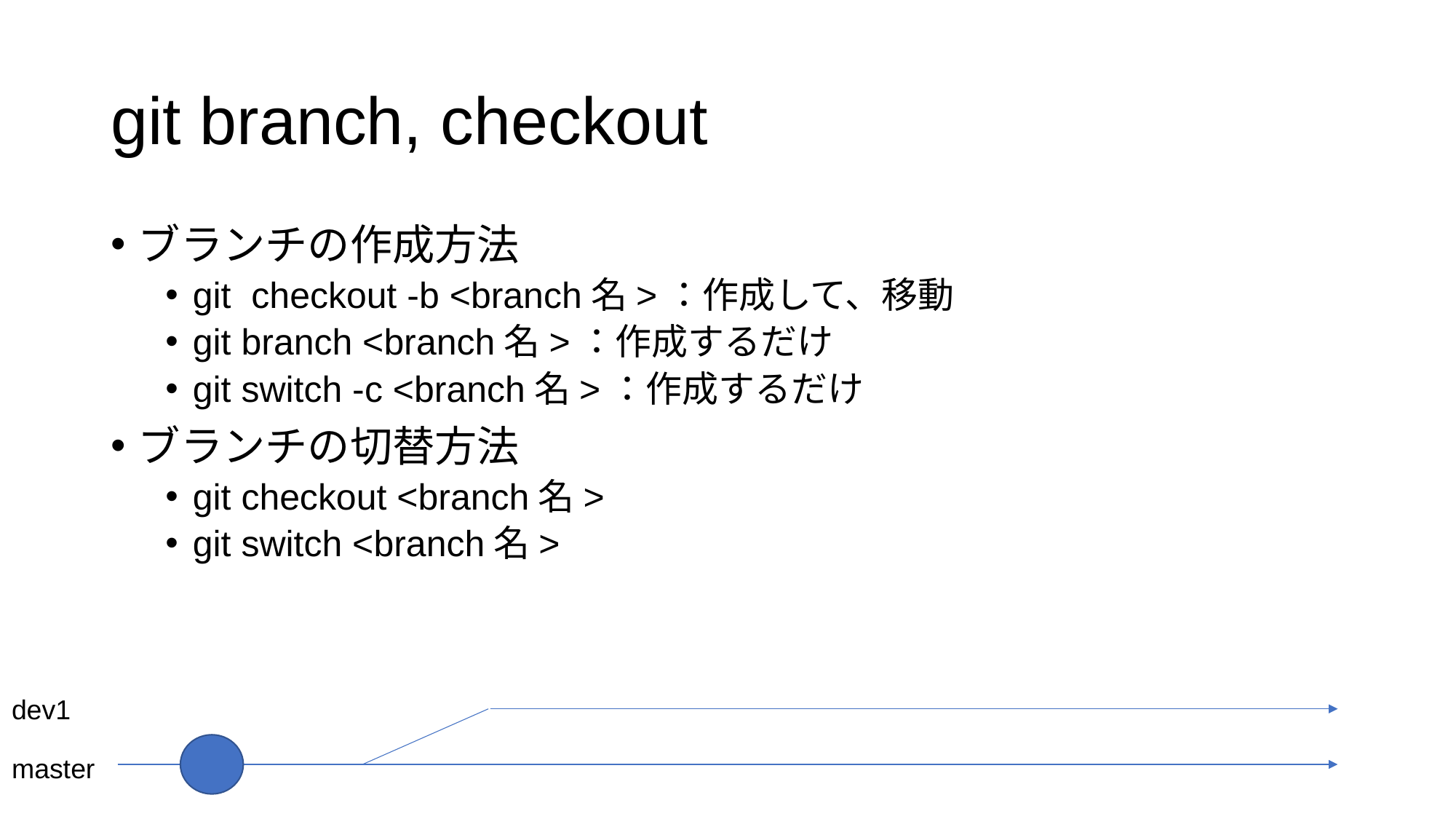

# git branch, checkout
ブランチの作成方法
git  checkout -b <branch名>：作成して、移動
git branch <branch名>：作成するだけ
git switch -c <branch名>：作成するだけ
ブランチの切替方法
git checkout <branch名>
git switch <branch名>

dev1

master